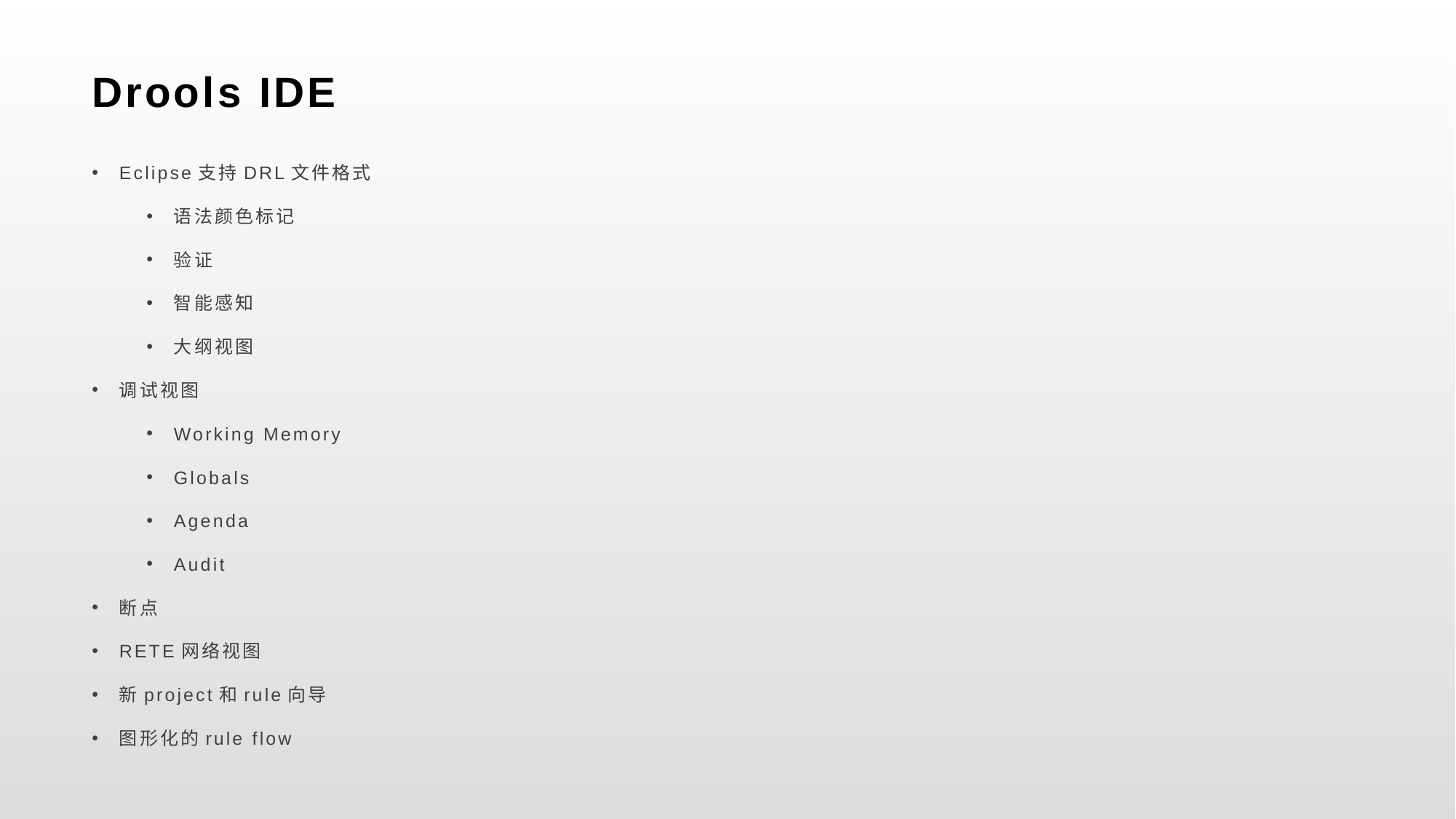

# Drools IDE
Eclipse支持DRL文件格式
语法颜色标记
验证
智能感知
大纲视图
调试视图
Working Memory
Globals
Agenda
Audit
断点
RETE网络视图
新project和rule向导
图形化的rule flow